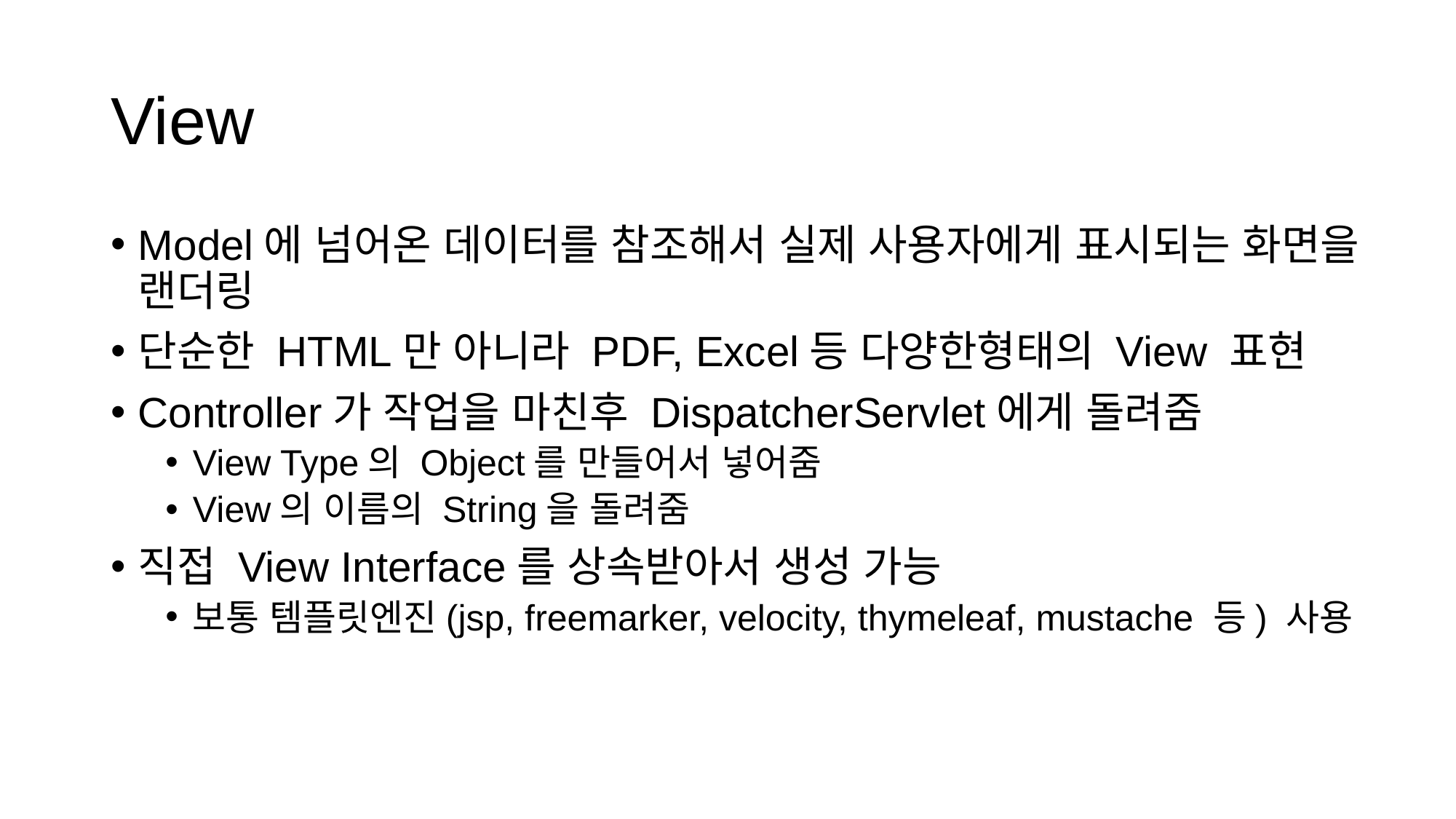

# View
Model에 넘어온 데이터를 참조해서 실제 사용자에게 표시되는 화면을 랜더링
단순한 HTML만 아니라 PDF, Excel등 다양한형태의 View 표현
Controller가 작업을 마친후 DispatcherServlet에게 돌려줌
View Type의 Object를 만들어서 넣어줌
View의 이름의 String을 돌려줌
직접 View Interface를 상속받아서 생성 가능
보통 템플릿엔진(jsp, freemarker, velocity, thymeleaf, mustache 등) 사용